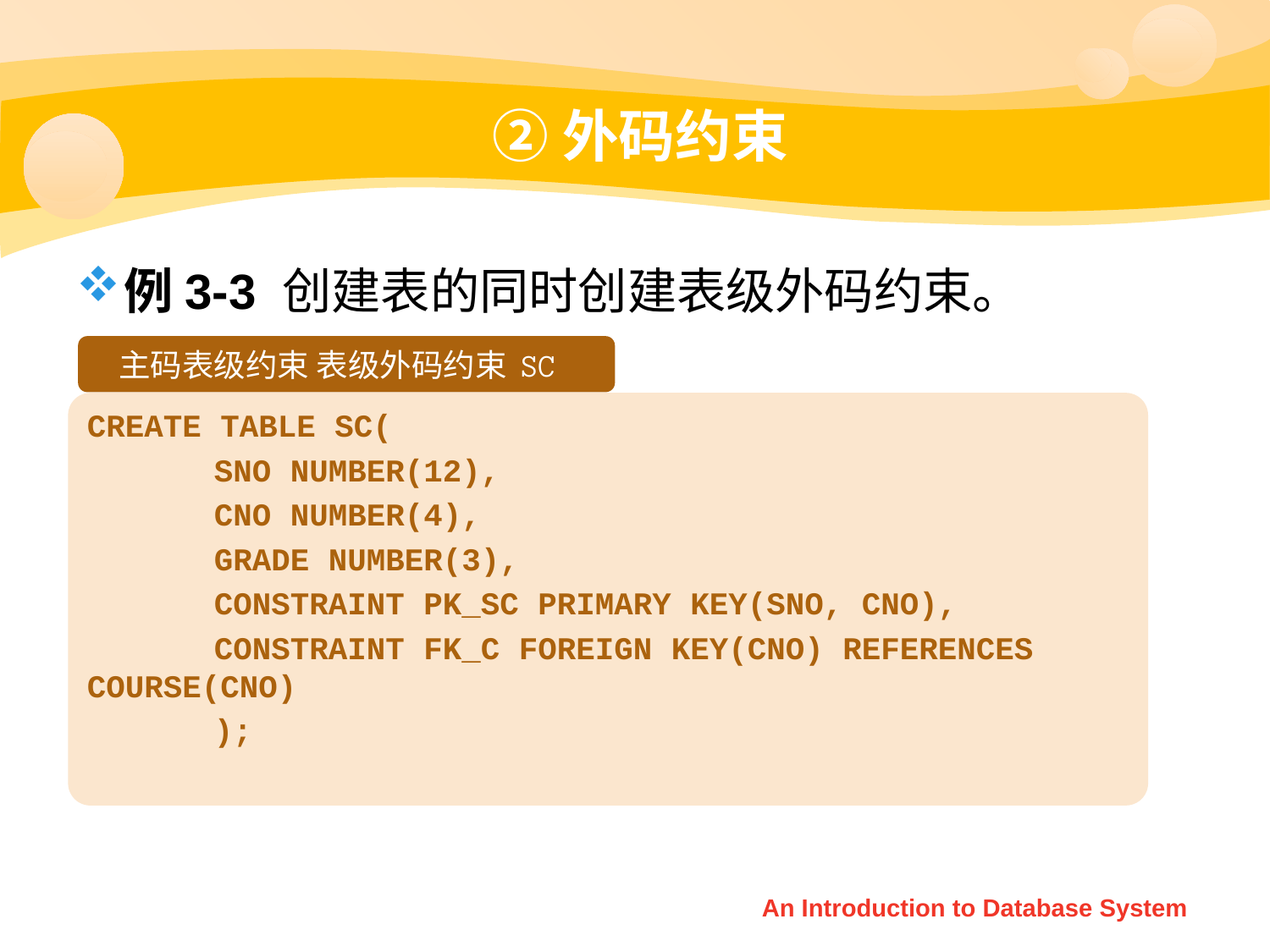

# ②外码约束
例3-3 创建表的同时创建表级外码约束。
主码表级约束 表级外码约束 SC
CREATE TABLE SC(
	SNO NUMBER(12),
	CNO NUMBER(4),
	GRADE NUMBER(3),
	CONSTRAINT PK_SC PRIMARY KEY(SNO, CNO),
	CONSTRAINT FK_C FOREIGN KEY(CNO) REFERENCES COURSE(CNO)
	);

An Introduction to Database System